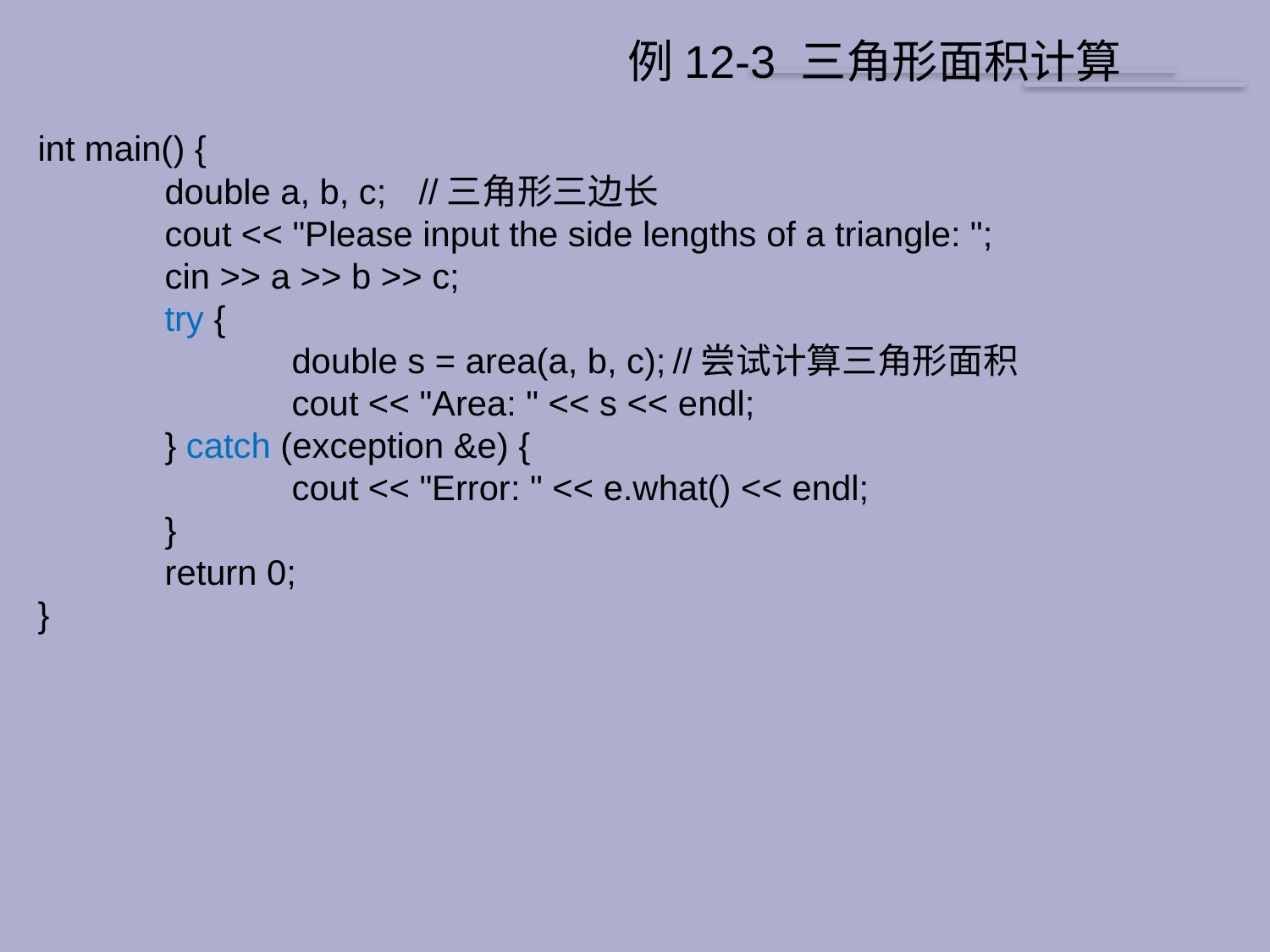

# 例12-3 三角形面积计算
int main() {
	double a, b, c;	//三角形三边长
	cout << "Please input the side lengths of a triangle: ";
	cin >> a >> b >> c;
	try {
		double s = area(a, b, c);	//尝试计算三角形面积
		cout << "Area: " << s << endl;
	} catch (exception &e) {
		cout << "Error: " << e.what() << endl;
	}
	return 0;
}